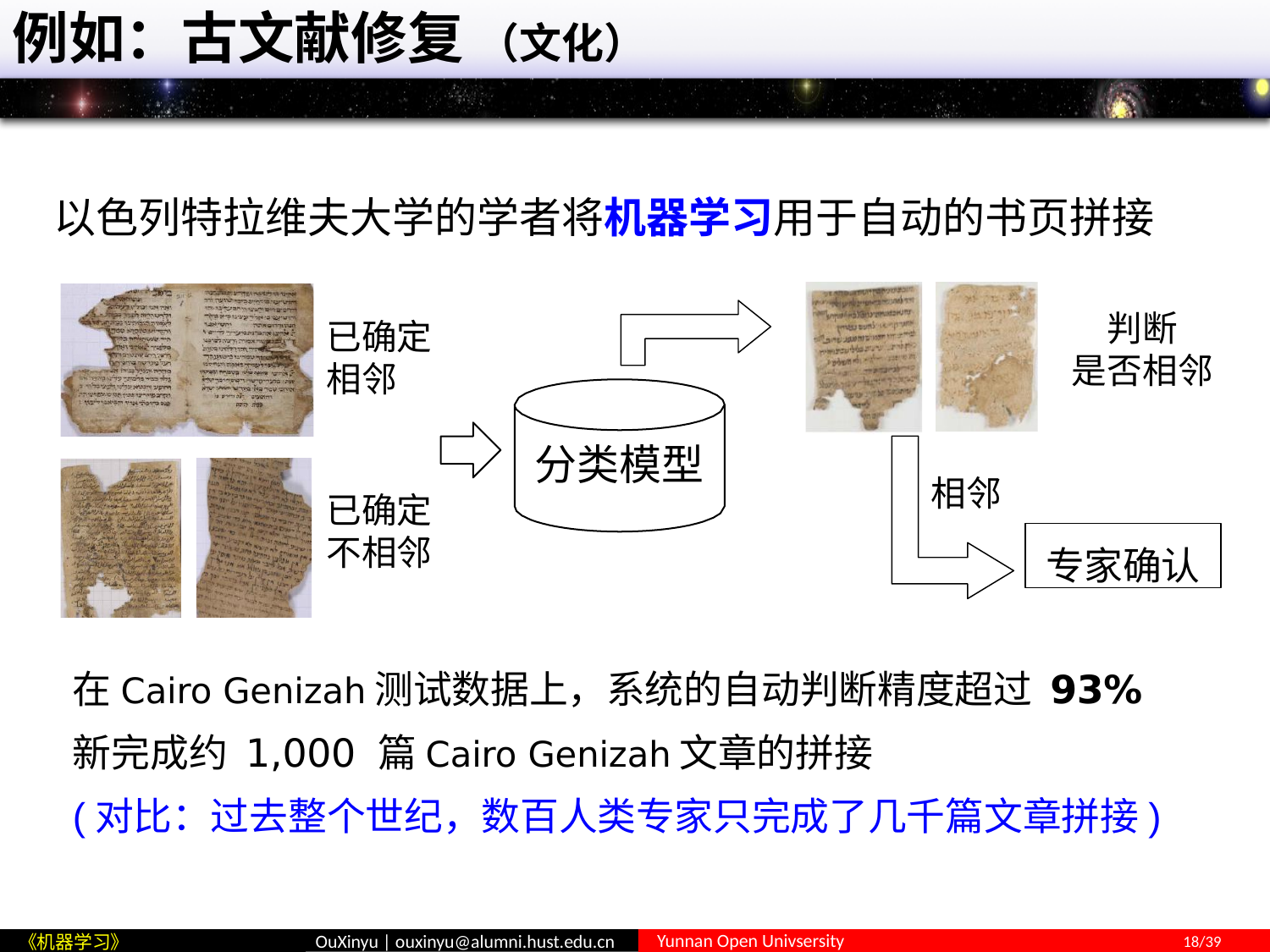

# 例如：古文献修复 （文化）
以色列特拉维夫大学的学者将机器学习用于自动的书页拼接

已确定 相邻

已确定 不相邻

判断 是否相邻

分类模型

相邻
专家确认
在Cairo Genizah测试数据上，系统的自动判断精度超过 93%
新完成约 1,000 篇Cairo Genizah文章的拼接
(对比：过去整个世纪，数百人类专家只完成了几千篇文章拼接)